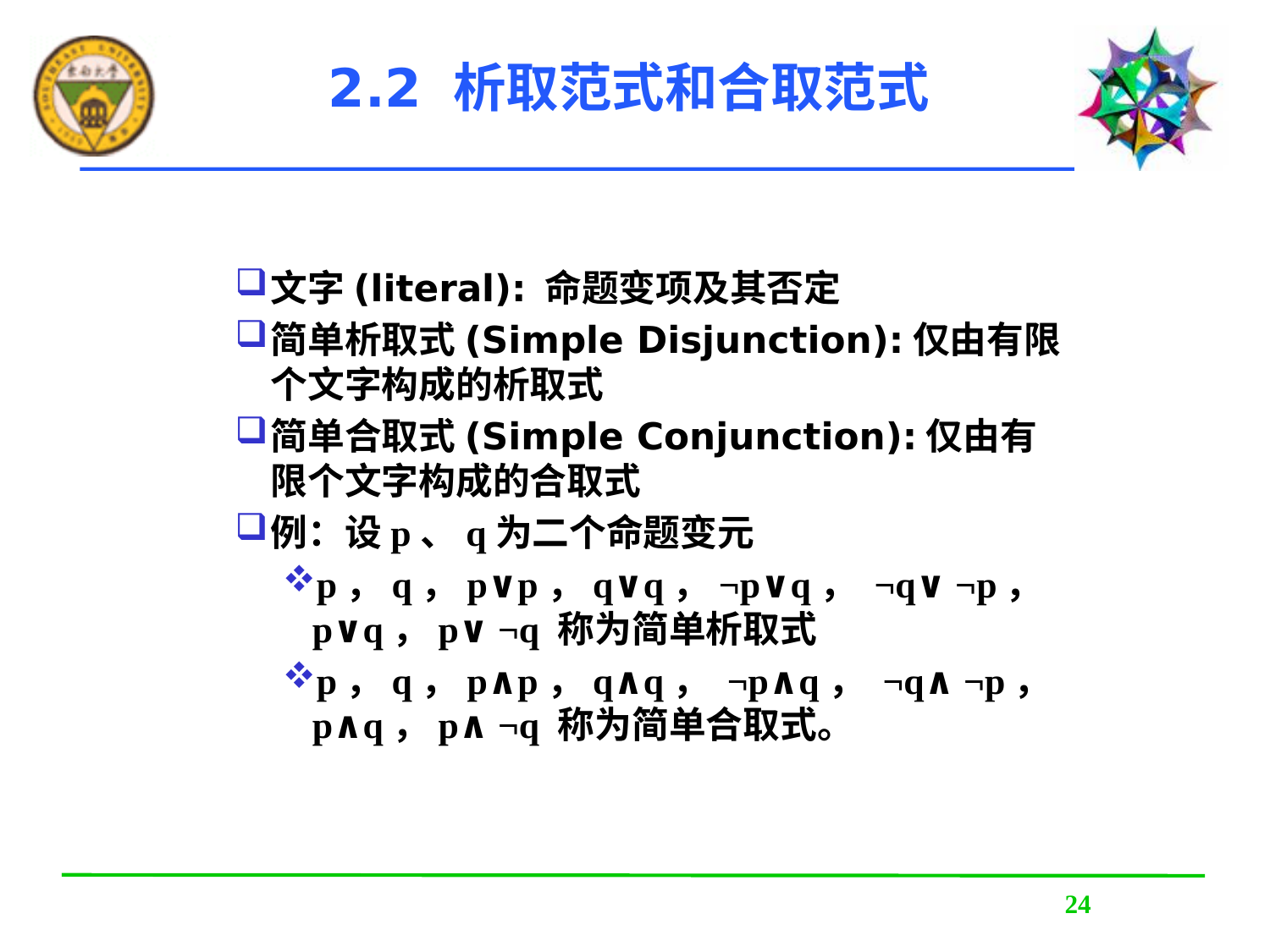

# 2.2 析取范式和合取范式
文字(literal): 命题变项及其否定
简单析取式(Simple Disjunction):仅由有限个文字构成的析取式
简单合取式(Simple Conjunction):仅由有限个文字构成的合取式
例：设p、q为二个命题变元
p，q，p∨p，q∨q，¬p∨q， ¬q∨ ¬p，p∨q，p∨ ¬q 称为简单析取式
p，q，p∧p，q∧q， ¬p∧q， ¬q∧ ¬p，p∧q，p∧ ¬q 称为简单合取式。